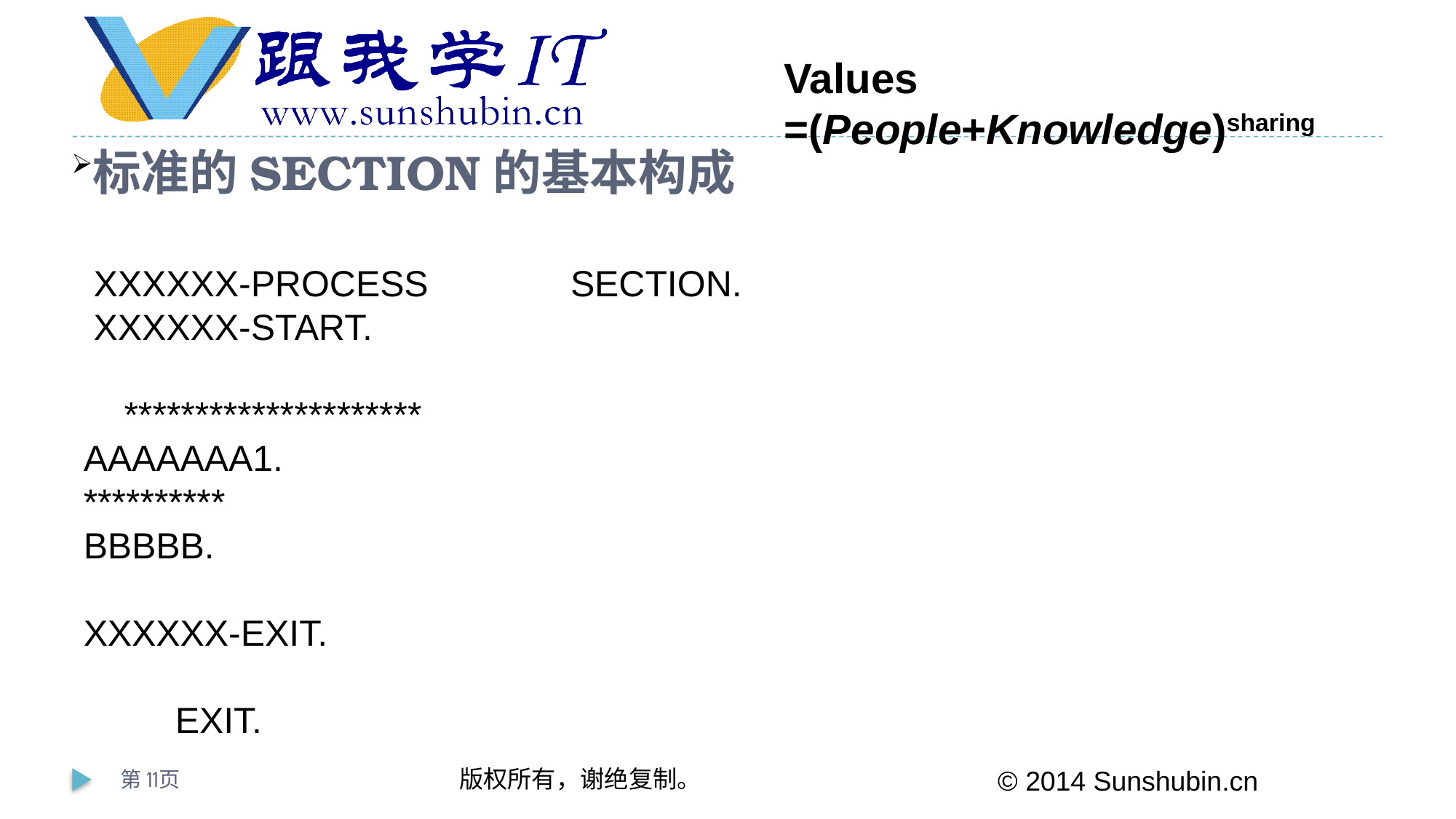

标准的SECTION的基本构成
 XXXXXX-PROCESS              SECTION.
 XXXXXX-START.

    *********************
AAAAAAA1.
**********
BBBBB.

XXXXXX-EXIT.
         EXIT.
第11页